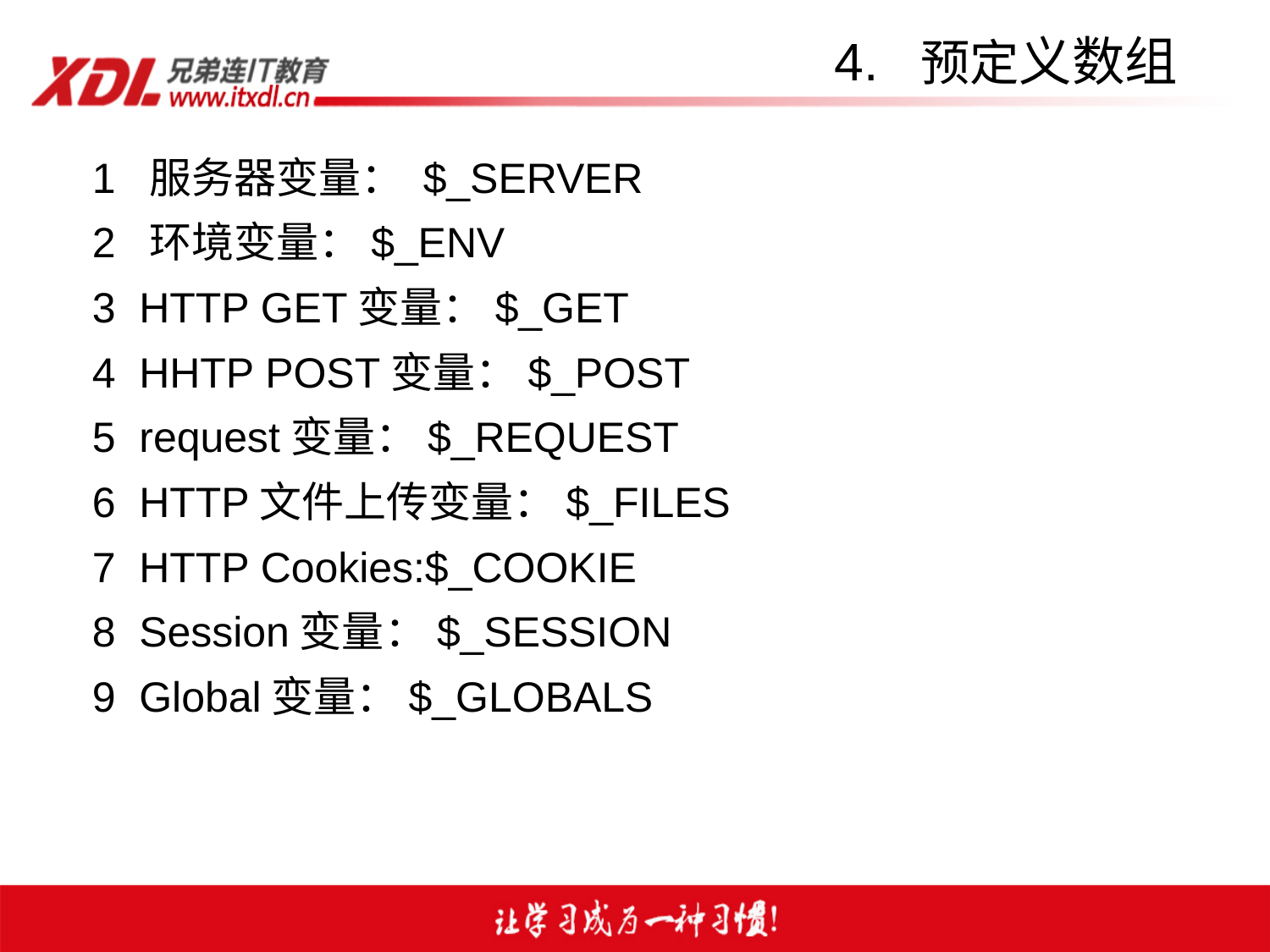

# 4.  预定义数组
1  服务器变量： $_SERVER
2  环境变量：$_ENV
3  HTTP GET变量：$_GET
4  HHTP POST变量：$_POST
5  request变量：$_REQUEST
6  HTTP文件上传变量：$_FILES
7  HTTP Cookies:$_COOKIE
8  Session变量：$_SESSION
9  Global变量：$_GLOBALS